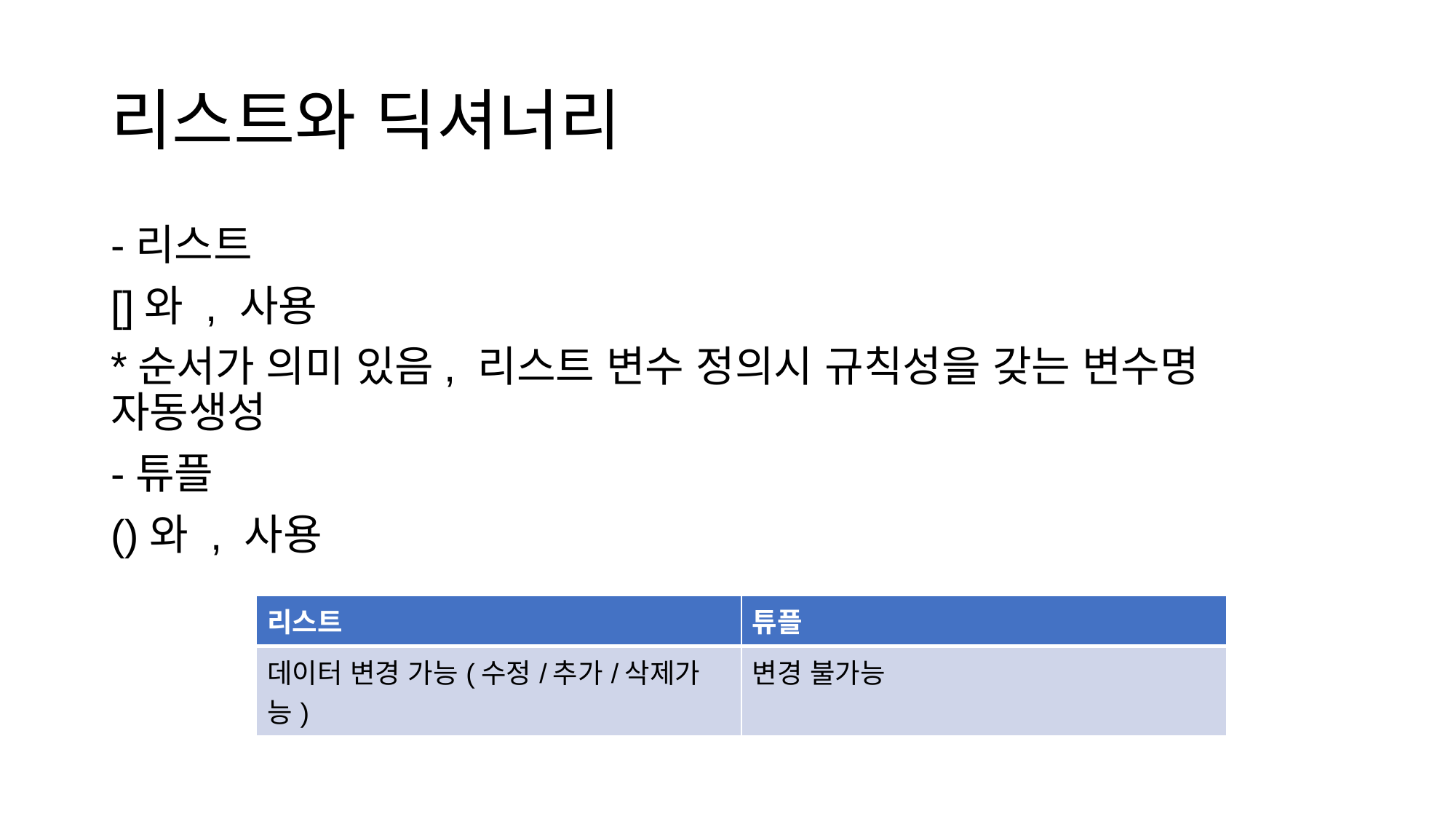

# 리스트와 딕셔너리
-리스트
[]와 , 사용
*순서가 의미 있음, 리스트 변수 정의시 규칙성을 갖는 변수명 자동생성
-튜플
()와 , 사용

| 리스트 | 튜플 |
| --- | --- |
| 데이터 변경 가능(수정/추가/삭제가능) | 변경 불가능 |